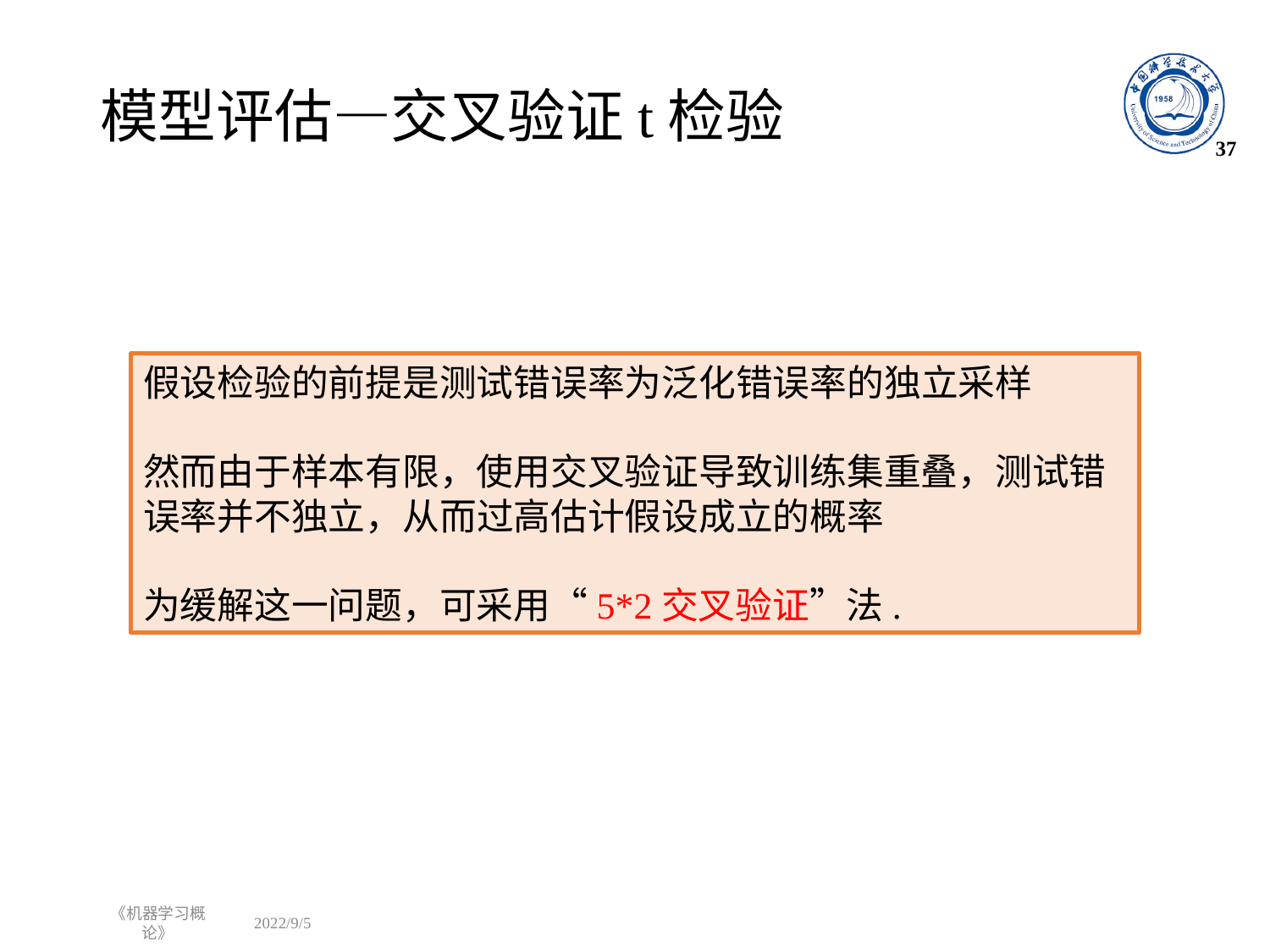

# 模型评估—交叉验证t检验
37
假设检验的前提是测试错误率为泛化错误率的独立采样

然而由于样本有限，使用交叉验证导致训练集重叠，测试错误率并不独立，从而过高估计假设成立的概率

为缓解这一问题，可采用“5*2交叉验证”法.
《机器学习概论》
2022/9/5